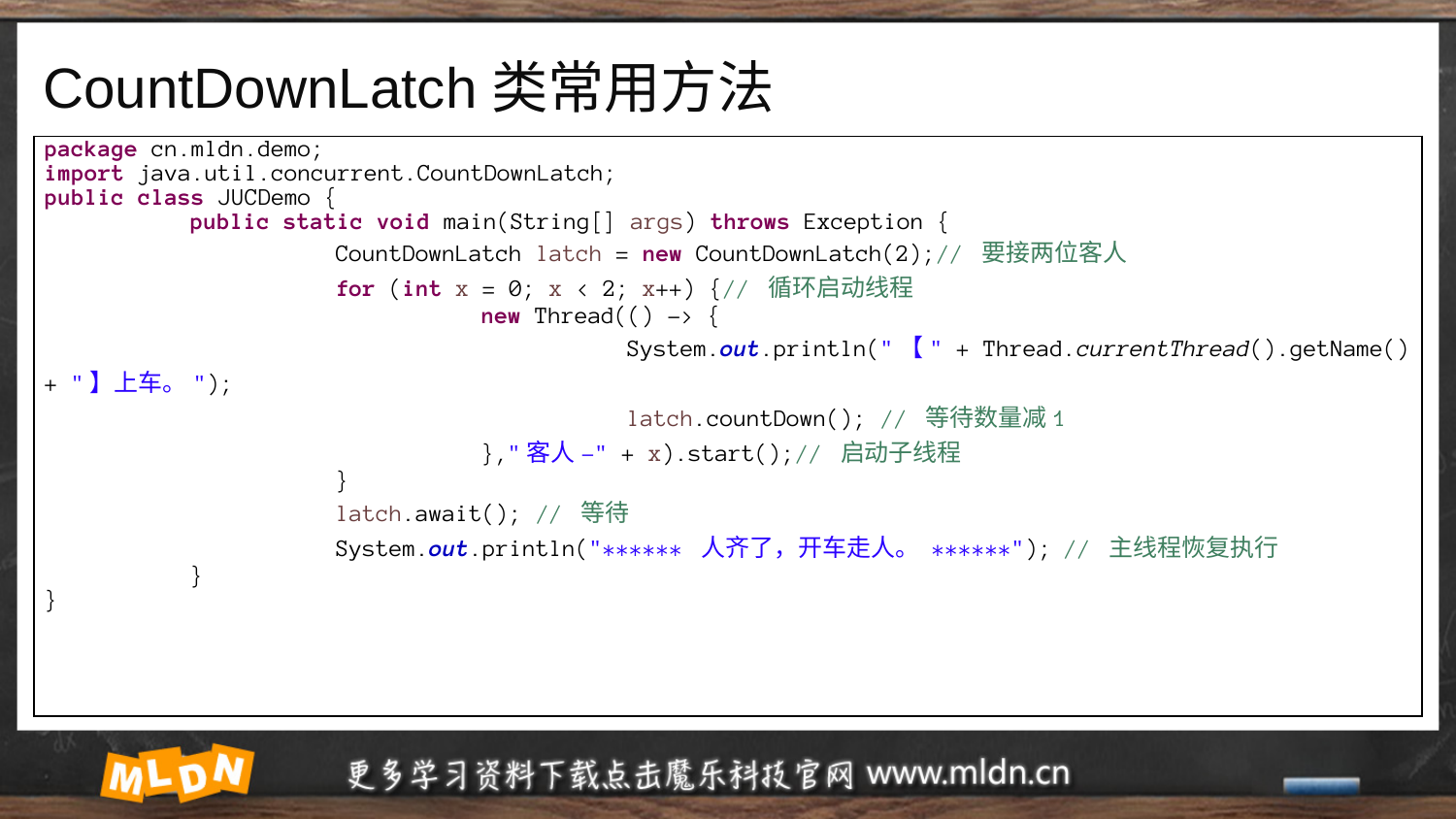

# CountDownLatch类常用方法
| package cn.mldn.demo; import java.util.concurrent.CountDownLatch; public class JUCDemo { public static void main(String[] args) throws Exception { CountDownLatch latch = new CountDownLatch(2);// 要接两位客人 for (int x = 0; x < 2; x++) {// 循环启动线程 new Thread(() -> { System.out.println("【" + Thread.currentThread().getName() + "】上车。"); latch.countDown(); // 等待数量减1 },"客人-" + x).start();// 启动子线程 } latch.await(); // 等待 System.out.println("\*\*\*\*\*\* 人齐了，开车走人。 \*\*\*\*\*\*"); // 主线程恢复执行 } } |
| --- |